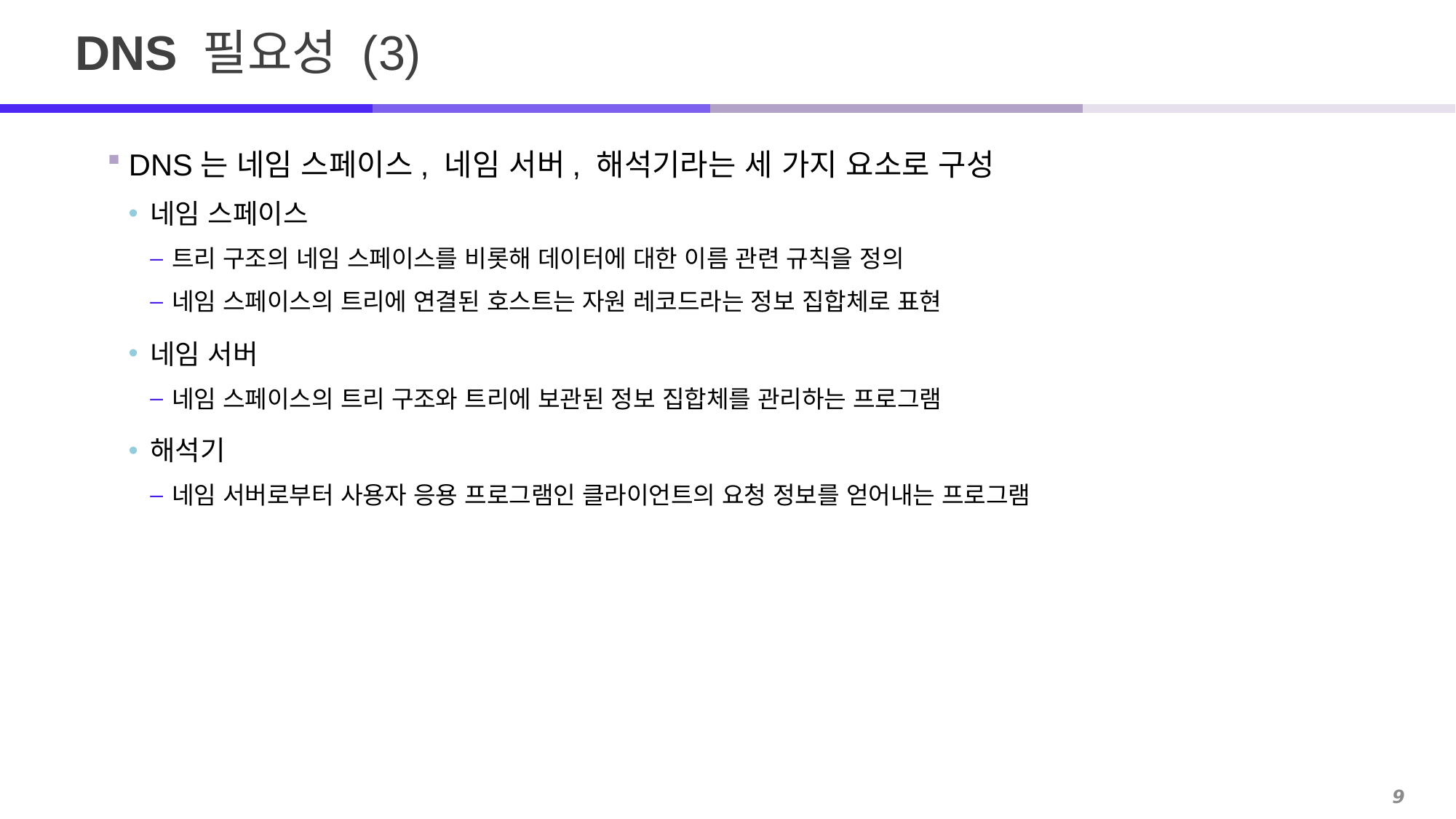

# DNS 필요성 (3)
DNS는 네임 스페이스, 네임 서버, 해석기라는 세 가지 요소로 구성
네임 스페이스
트리 구조의 네임 스페이스를 비롯해 데이터에 대한 이름 관련 규칙을 정의
네임 스페이스의 트리에 연결된 호스트는 자원 레코드라는 정보 집합체로 표현
네임 서버
네임 스페이스의 트리 구조와 트리에 보관된 정보 집합체를 관리하는 프로그램
해석기
네임 서버로부터 사용자 응용 프로그램인 클라이언트의 요청 정보를 얻어내는 프로그램